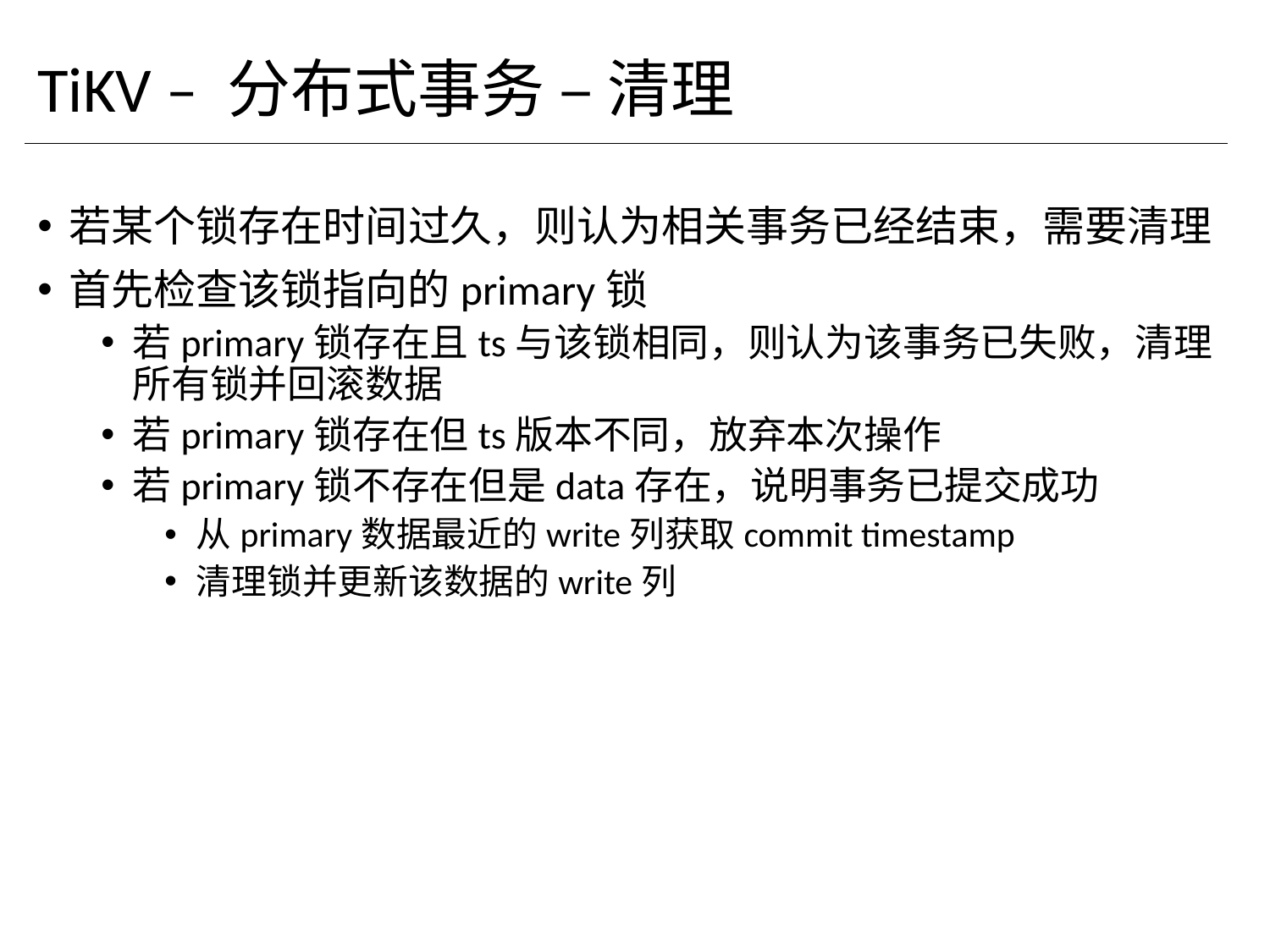

# TiKV – 分布式事务 – 清理
若某个锁存在时间过久，则认为相关事务已经结束，需要清理
首先检查该锁指向的primary锁
若primary锁存在且ts与该锁相同，则认为该事务已失败，清理所有锁并回滚数据
若primary锁存在但ts版本不同，放弃本次操作
若primary锁不存在但是data存在，说明事务已提交成功
从primary数据最近的write列获取commit timestamp
清理锁并更新该数据的write列